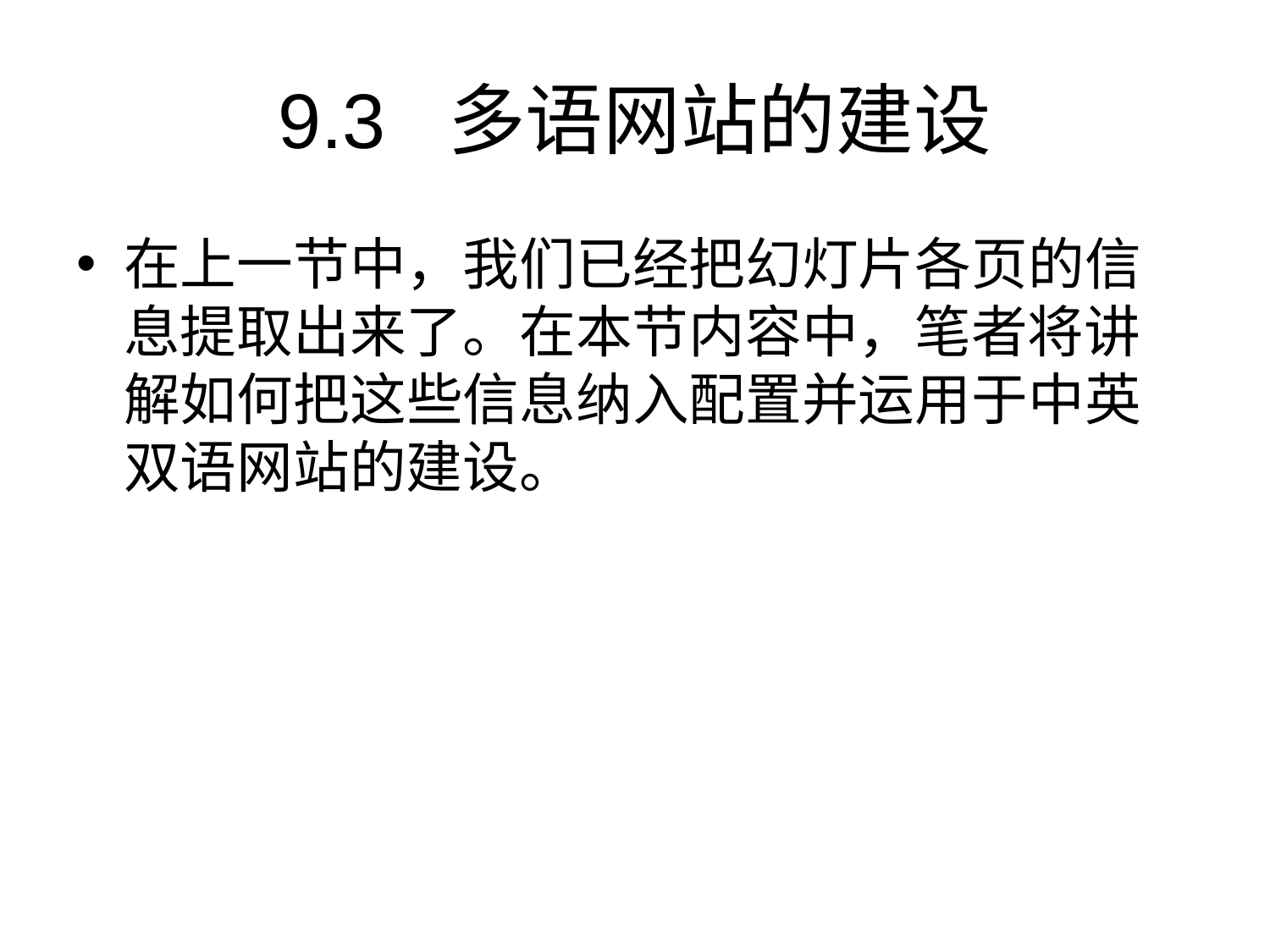

# 9.3  多语网站的建设
在上一节中，我们已经把幻灯片各页的信息提取出来了。在本节内容中，笔者将讲解如何把这些信息纳入配置并运用于中英双语网站的建设。